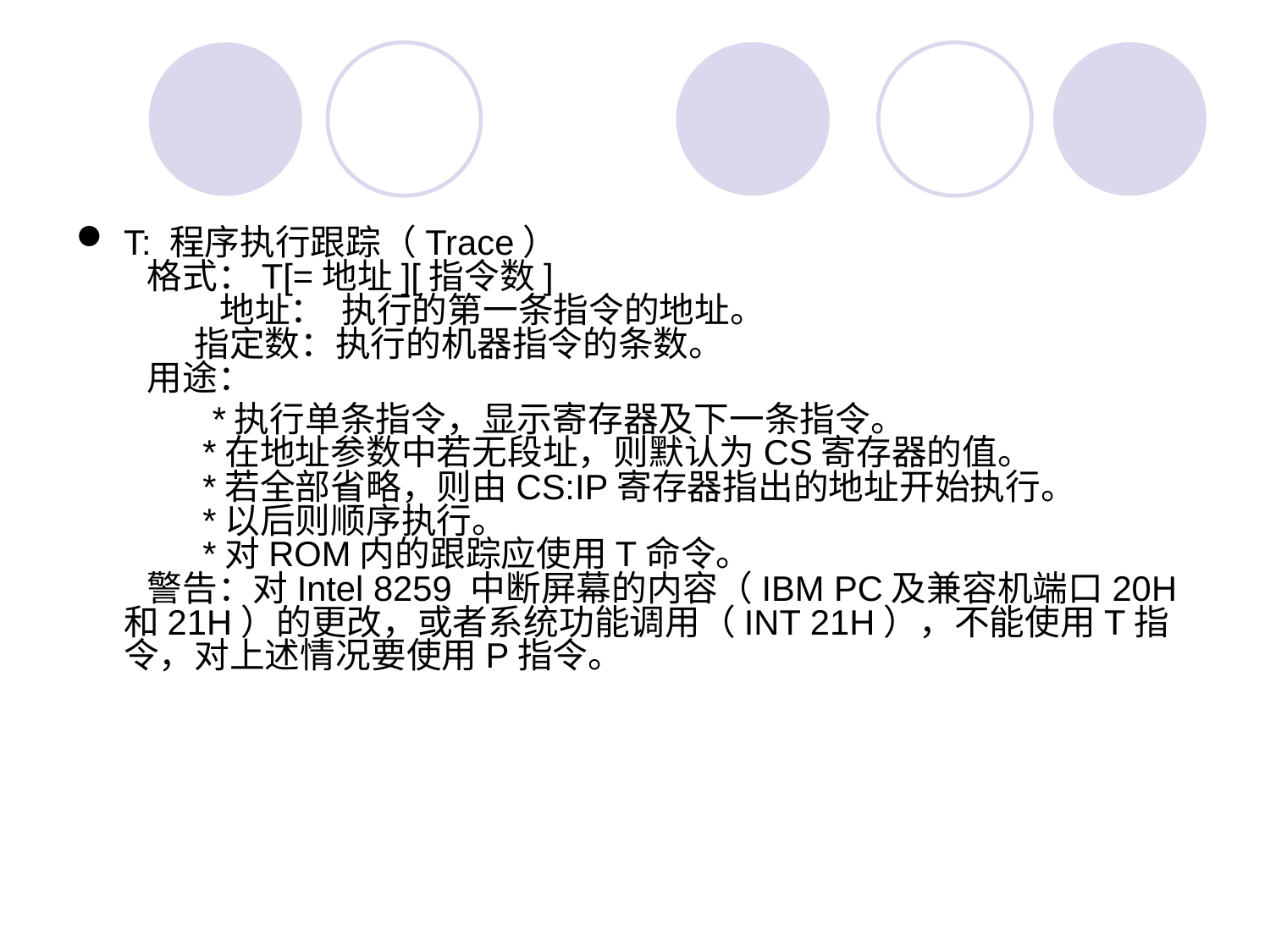

#
T: 程序执行跟踪（Trace）
   格式：T[=地址][指令数]
         地址：  执行的第一条指令的地址。
         指定数：执行的机器指令的条数。
   用途：
              *执行单条指令，显示寄存器及下一条指令。
         *在地址参数中若无段址，则默认为CS寄存器的值。
         *若全部省略，则由CS:IP寄存器指出的地址开始执行。
         *以后则顺序执行。
         *对ROM内的跟踪应使用T命令。
   警告：对Intel 8259 中断屏幕的内容（IBM PC及兼容机端口20H和21H）的更改，或者系统功能调用（INT 21H），不能使用T指令，对上述情况要使用P指令。